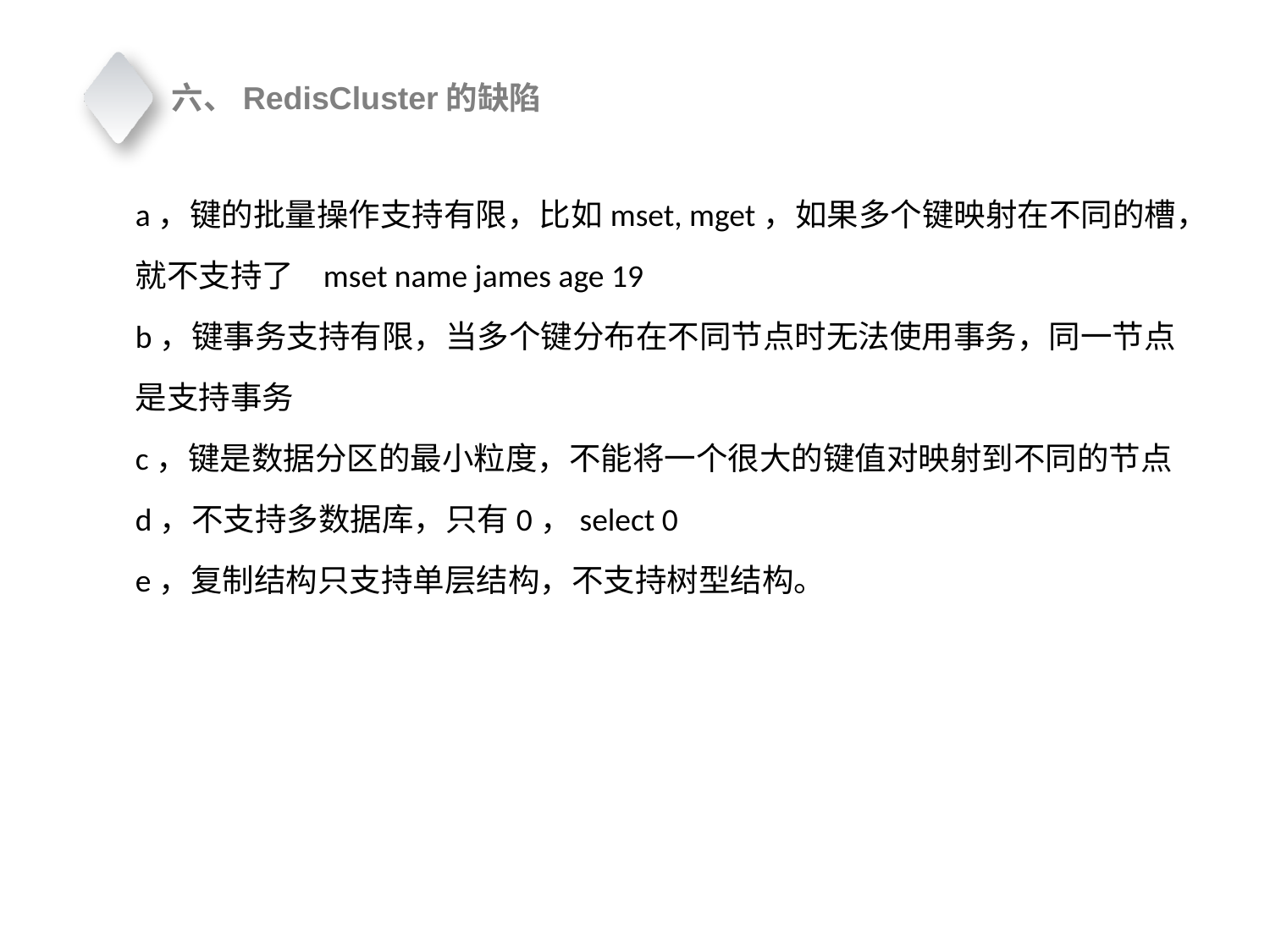

六、RedisCluster的缺陷
a，键的批量操作支持有限，比如mset, mget，如果多个键映射在不同的槽，就不支持了   mset name james age 19
b，键事务支持有限，当多个键分布在不同节点时无法使用事务，同一节点是支持事务
c，键是数据分区的最小粒度，不能将一个很大的键值对映射到不同的节点
d，不支持多数据库，只有0，select 0
e，复制结构只支持单层结构，不支持树型结构。